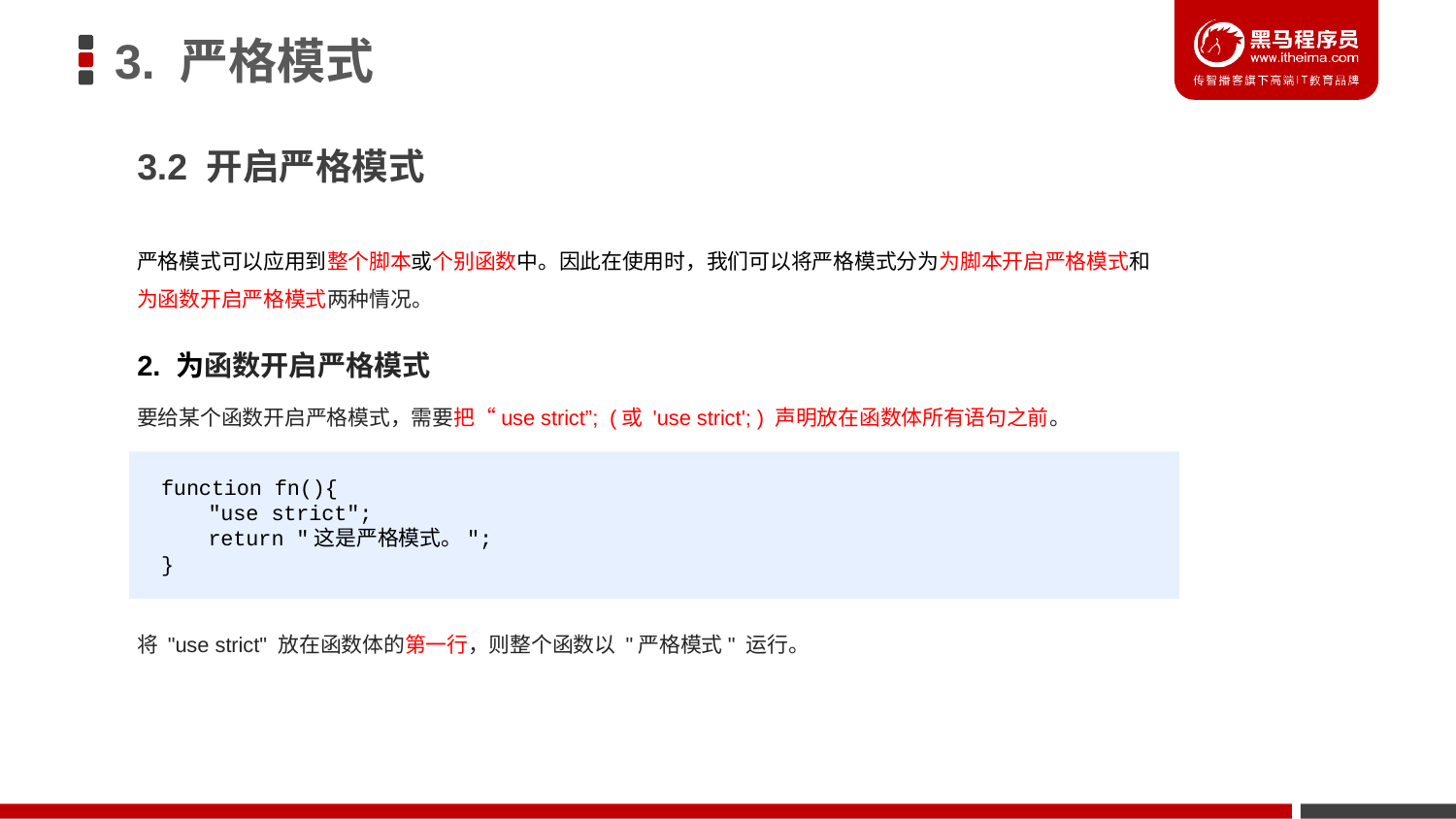

# 3. 严格模式
3.2 开启严格模式
严格模式可以应用到整个脚本或个别函数中。因此在使用时，我们可以将严格模式分为为脚本开启严格模式和为函数开启严格模式两种情况。
2. 为函数开启严格模式
要给某个函数开启严格模式，需要把“use strict”;  (或 'use strict'; ) 声明放在函数体所有语句之前。
function fn(){
　　"use strict";
　　return "这是严格模式。";
}
将 "use strict" 放在函数体的第一行，则整个函数以 "严格模式" 运行。